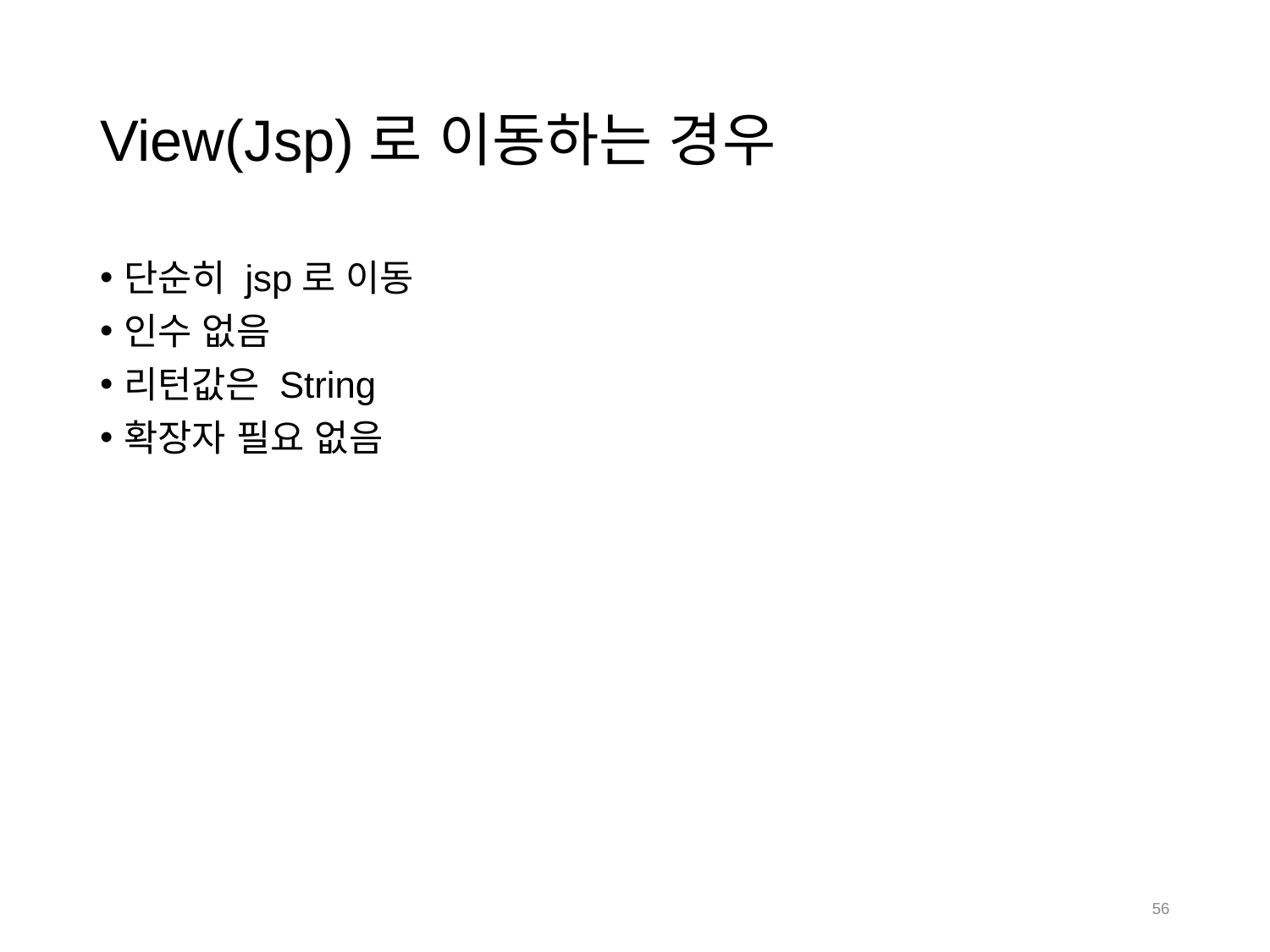

# View(Jsp)로 이동하는 경우
단순히 jsp로 이동
인수 없음
리턴값은 String
확장자 필요 없음
56